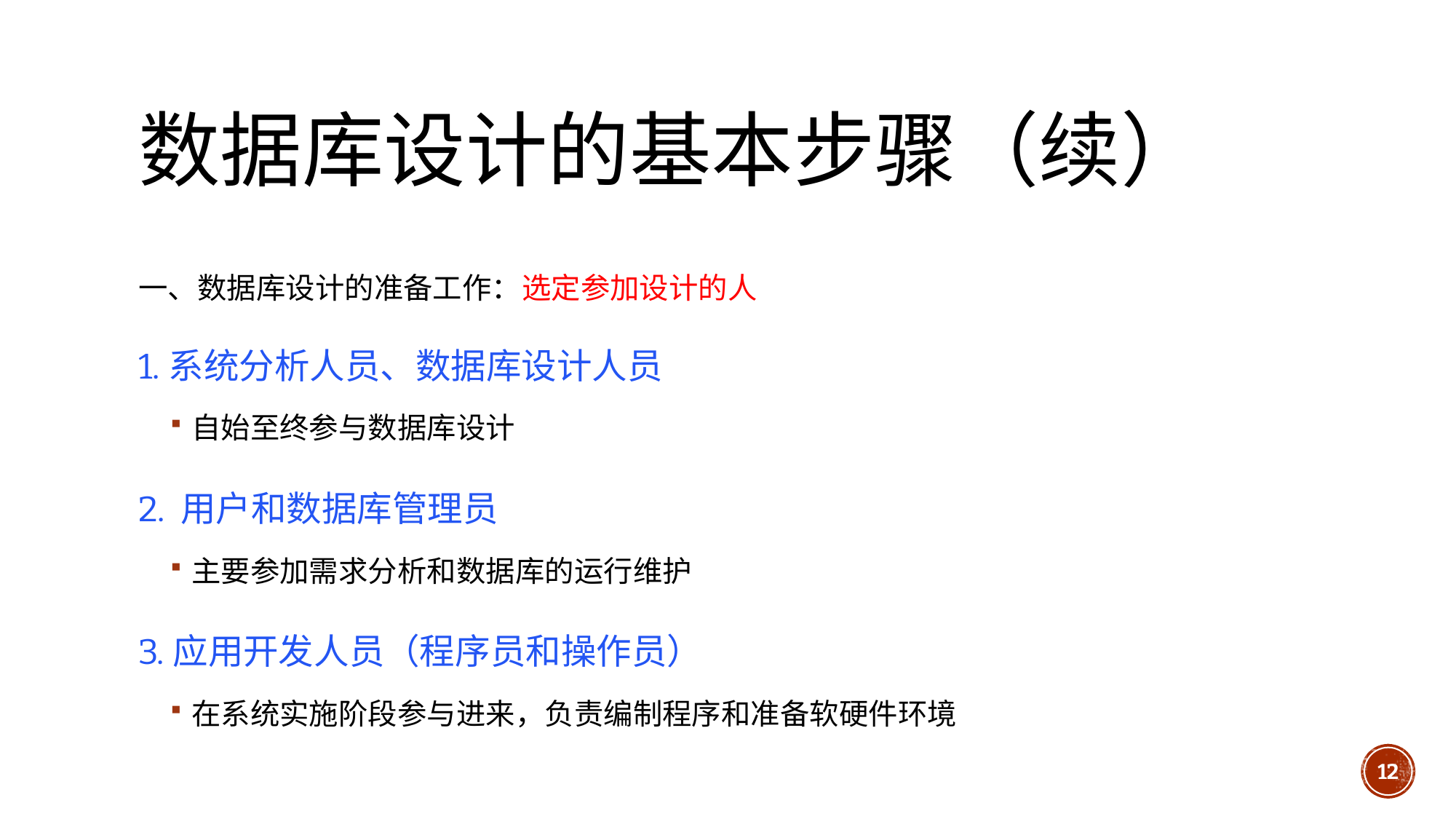

# 数据库设计的基本步骤（续）
一、数据库设计的准备工作：选定参加设计的人
1.系统分析人员、数据库设计人员
自始至终参与数据库设计
2. 用户和数据库管理员
主要参加需求分析和数据库的运行维护
3.应用开发人员（程序员和操作员）
在系统实施阶段参与进来，负责编制程序和准备软硬件环境
12